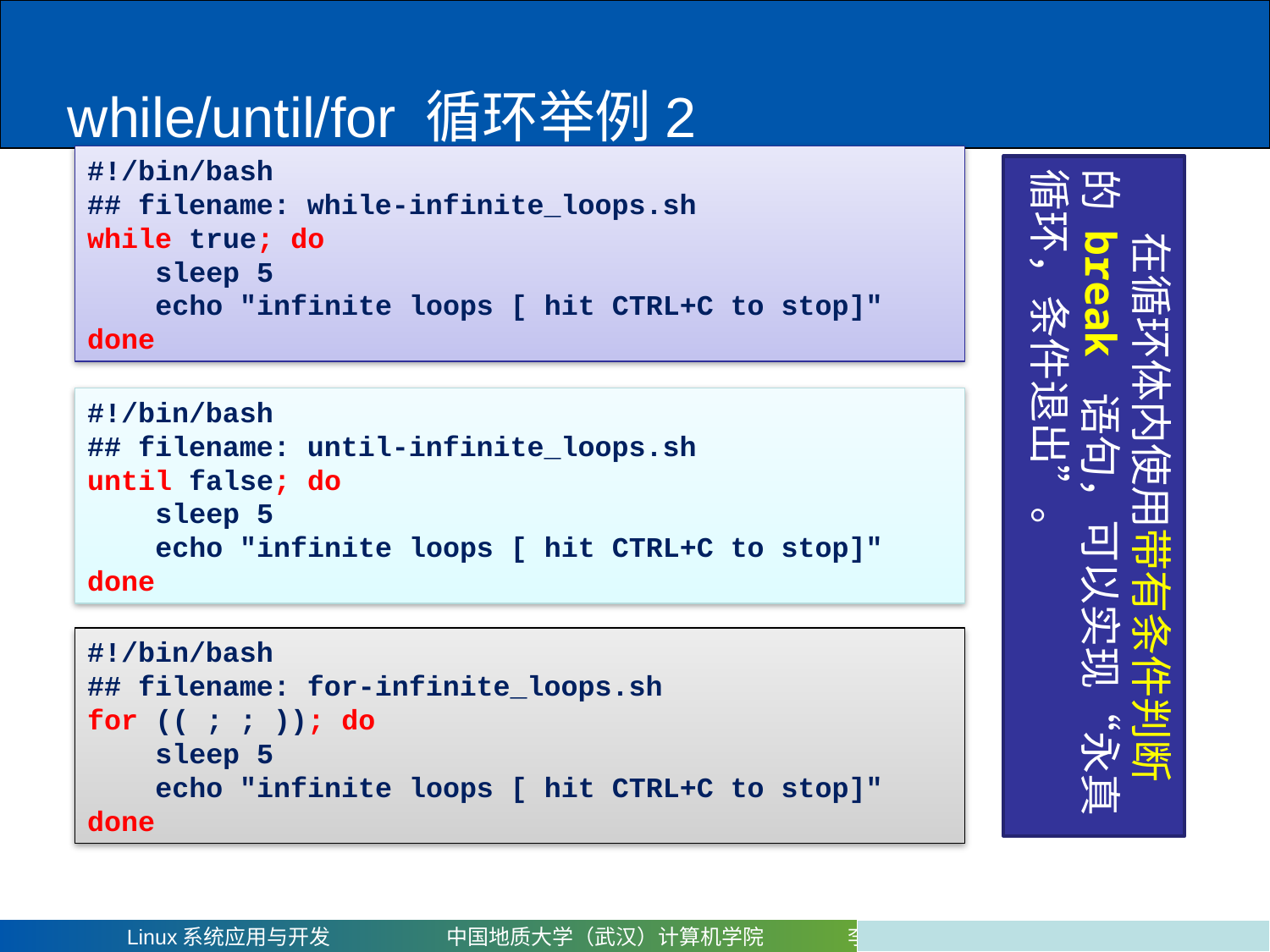

# while/until/for 循环举例2
#!/bin/bash
## filename: while-infinite_loops.sh
while true; do
    sleep 5
    echo "infinite loops [ hit CTRL+C to stop]"
done
　　在循环体内使用带有条件判断的 break 语句，可以实现“永真循环，条件退出”。
#!/bin/bash
## filename: until-infinite_loops.sh
until false; do
    sleep 5
    echo "infinite loops [ hit CTRL+C to stop]"
done
#!/bin/bash
## filename: for-infinite_loops.sh
for (( ; ; )); do
    sleep 5
    echo "infinite loops [ hit CTRL+C to stop]"
done